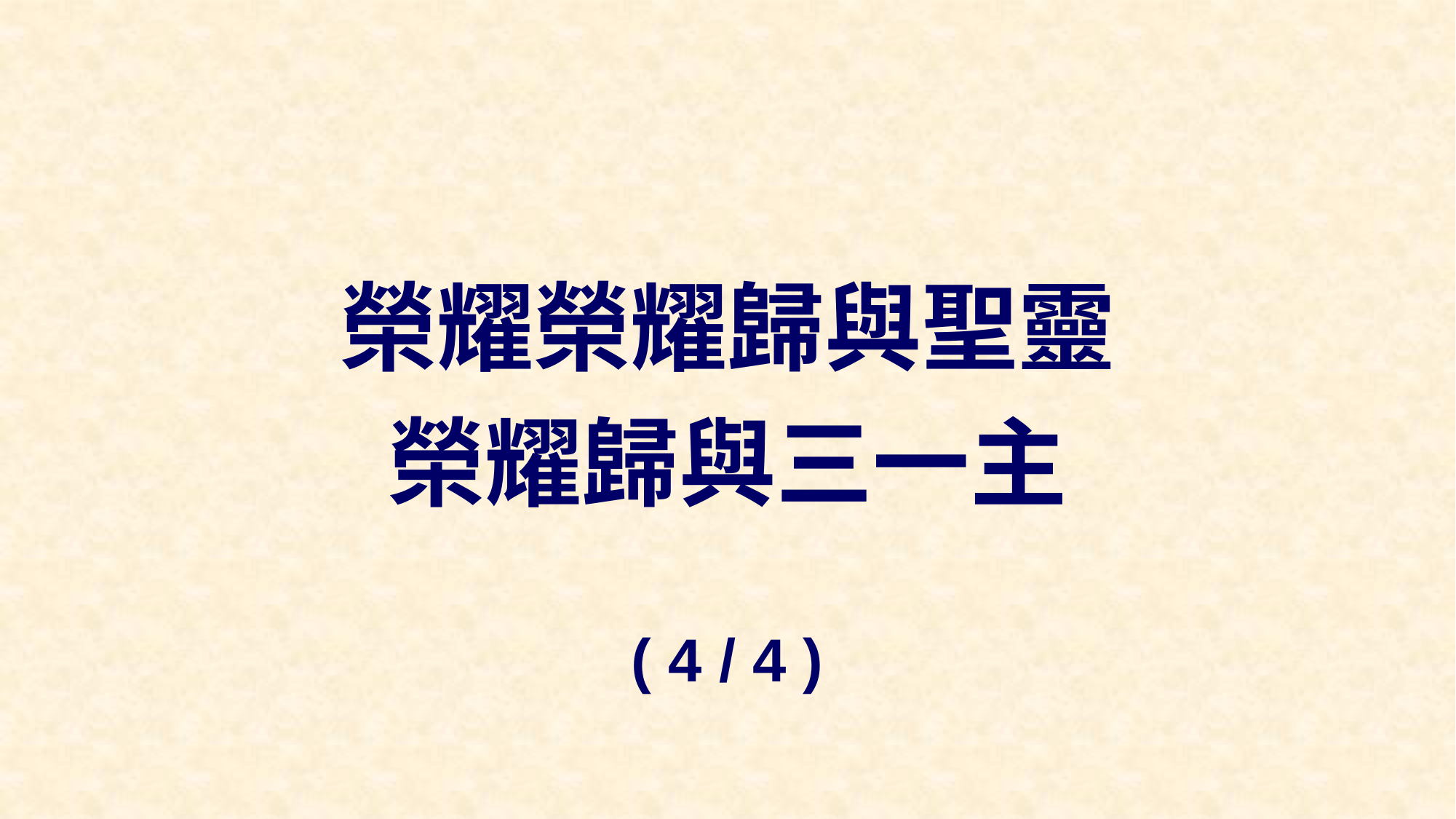

榮耀榮耀歸與聖靈
榮耀歸與三一主
( 4 / 4 )